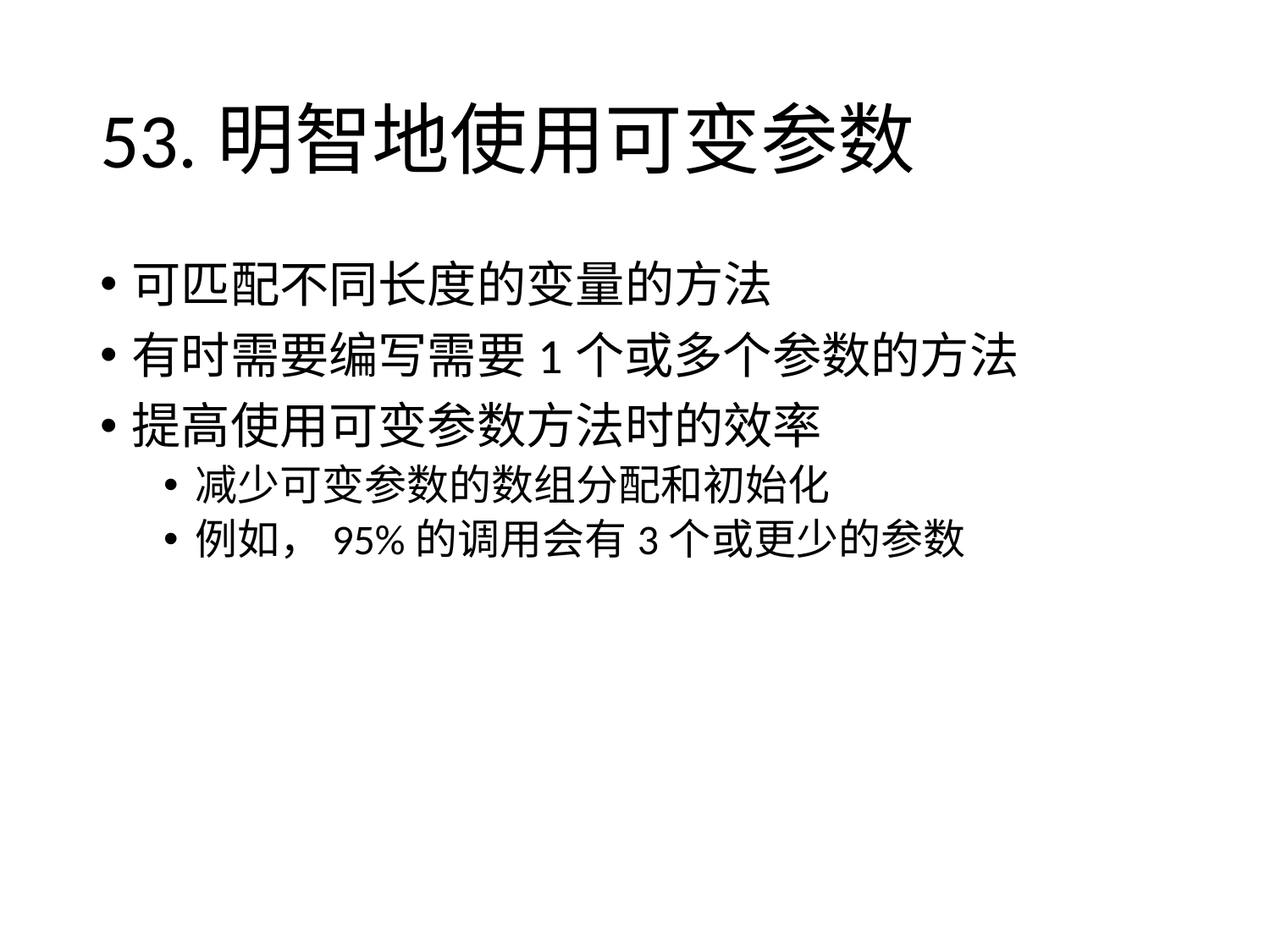

# 53.明智地使用可变参数
可匹配不同长度的变量的方法
有时需要编写需要1个或多个参数的方法
提高使用可变参数方法时的效率
减少可变参数的数组分配和初始化
例如，95%的调用会有3个或更少的参数